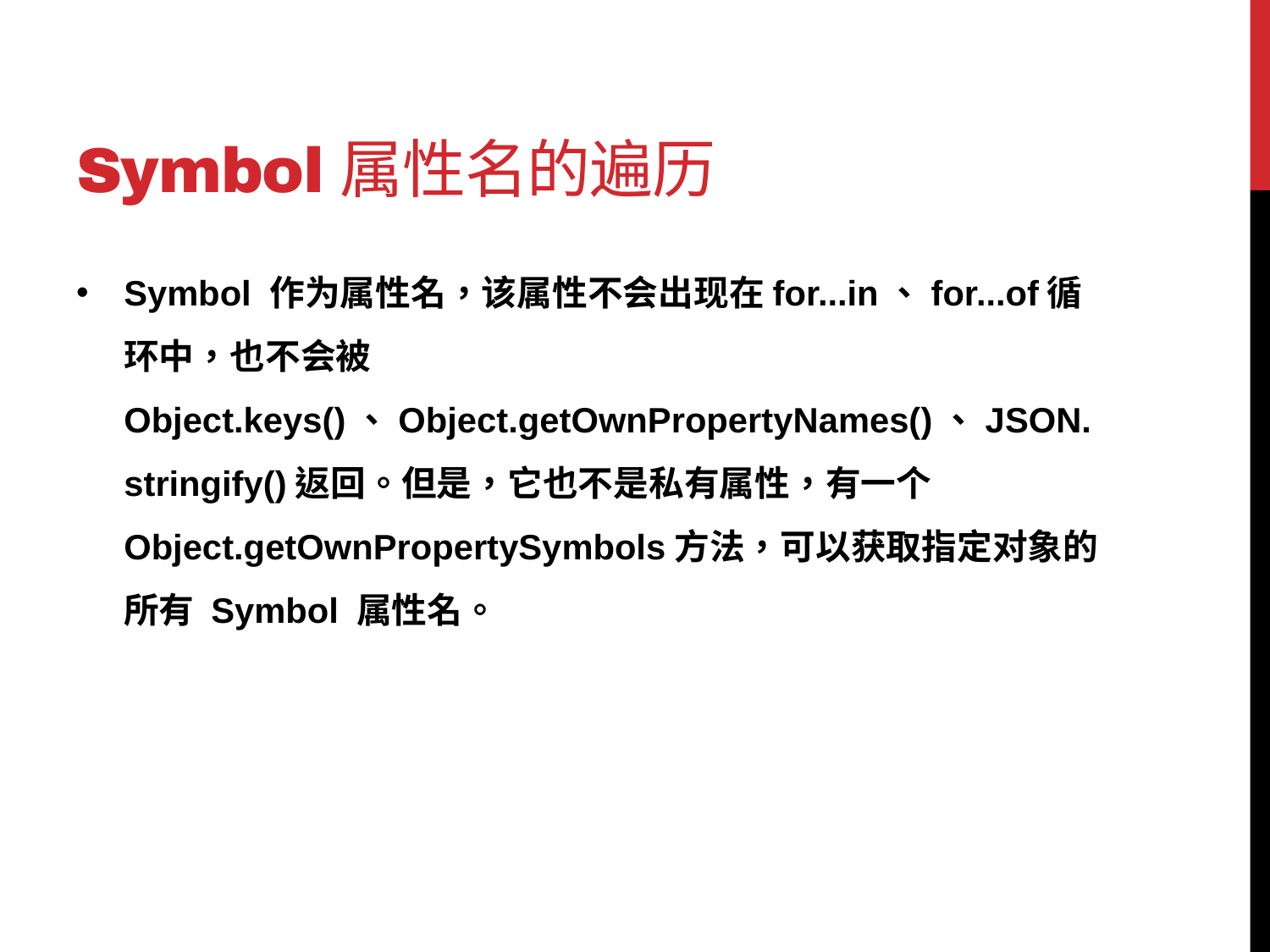

# Symbol属性名的遍历
Symbol 作为属性名，该属性不会出现在for...in、for...of循环中，也不会被Object.keys()、Object.getOwnPropertyNames()、JSON.stringify()返回。但是，它也不是私有属性，有一个Object.getOwnPropertySymbols方法，可以获取指定对象的所有 Symbol 属性名。